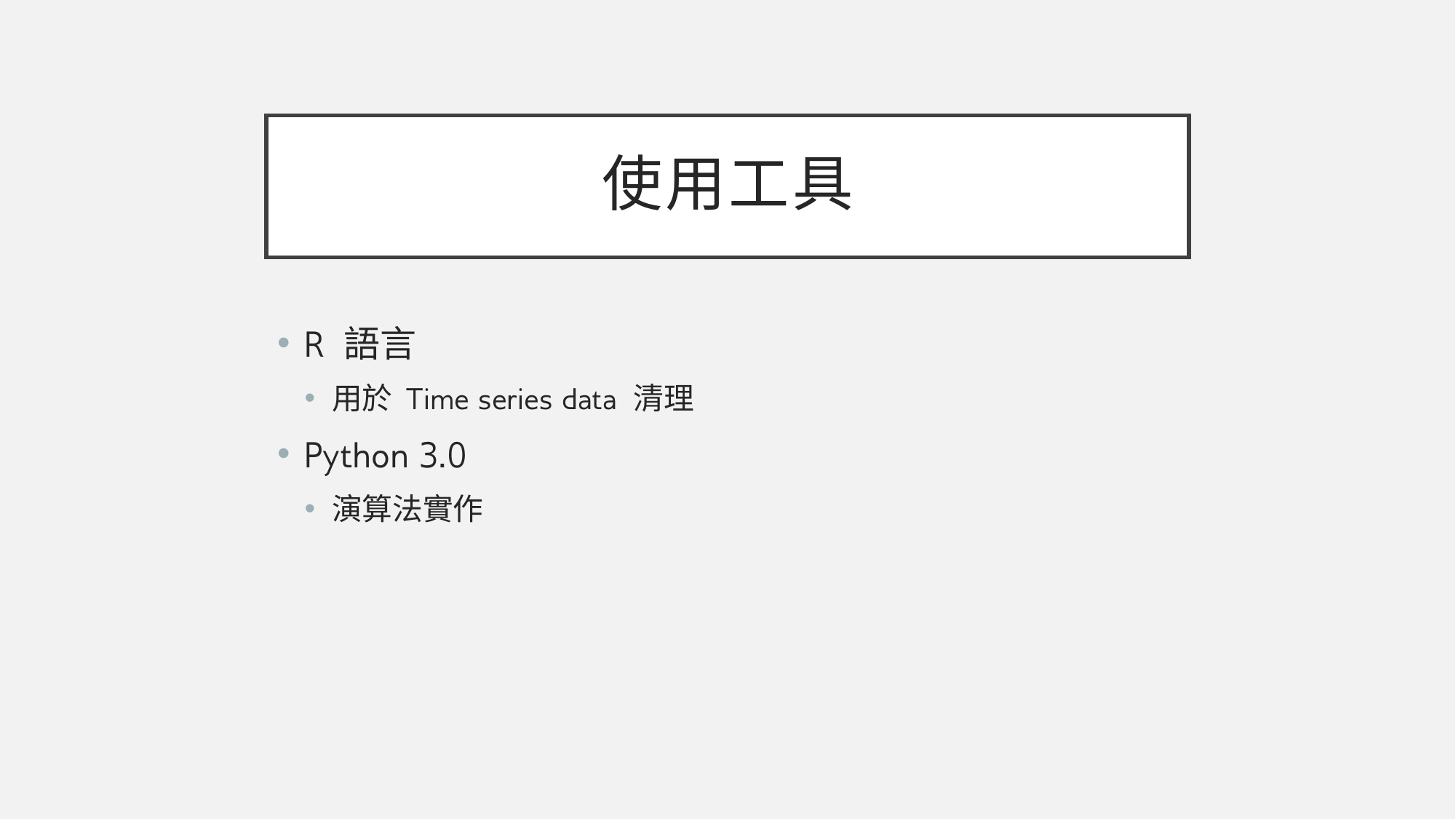

# 使用工具
R 語言
用於 Time series data 清理
Python 3.0
演算法實作